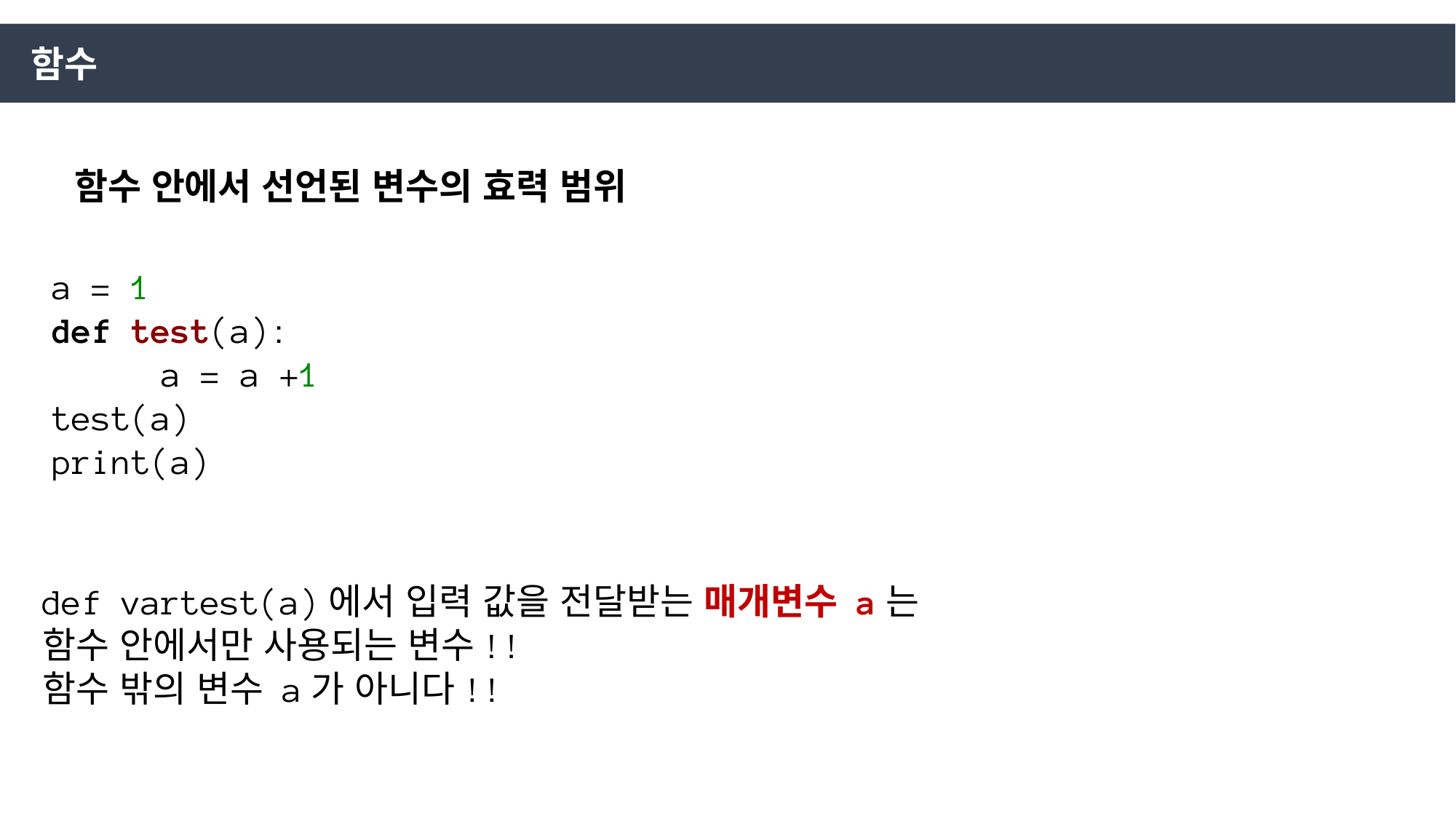

함수
함수 안에서 선언된 변수의 효력 범위
a = 1
def test(a):
	a = a +1
test(a)
print(a)
def vartest(a)에서 입력 값을 전달받는 매개변수 a는
함수 안에서만 사용되는 변수!!
함수 밖의 변수 a가 아니다!!